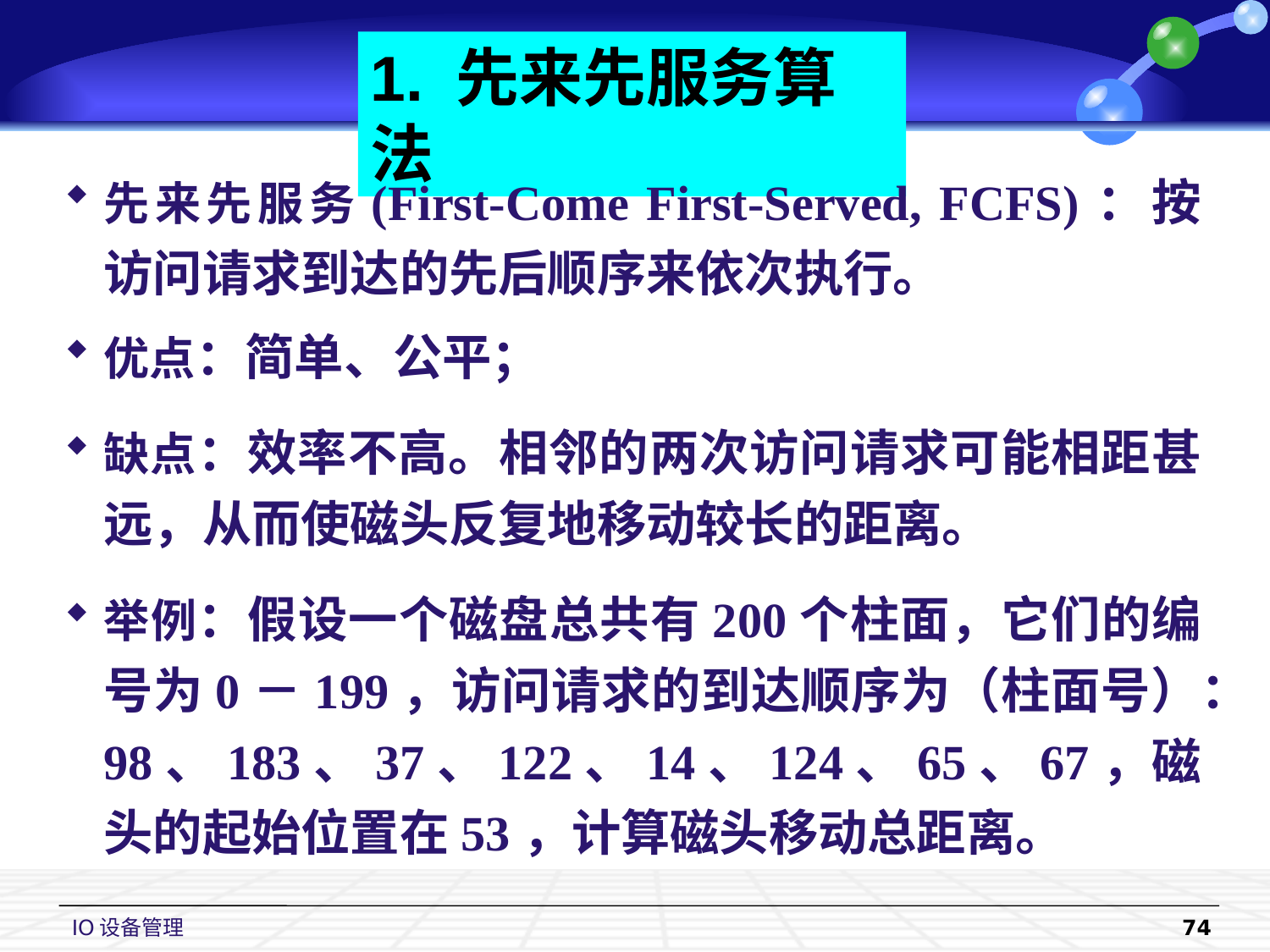

1. 先来先服务算法
先来先服务(First-Come First-Served, FCFS)：按访问请求到达的先后顺序来依次执行。
优点：简单、公平；
缺点：效率不高。相邻的两次访问请求可能相距甚远，从而使磁头反复地移动较长的距离。
举例：假设一个磁盘总共有200个柱面，它们的编号为0－199，访问请求的到达顺序为（柱面号）：98、183、37、122、14、124、65、67，磁头的起始位置在53，计算磁头移动总距离。
IO设备管理
74